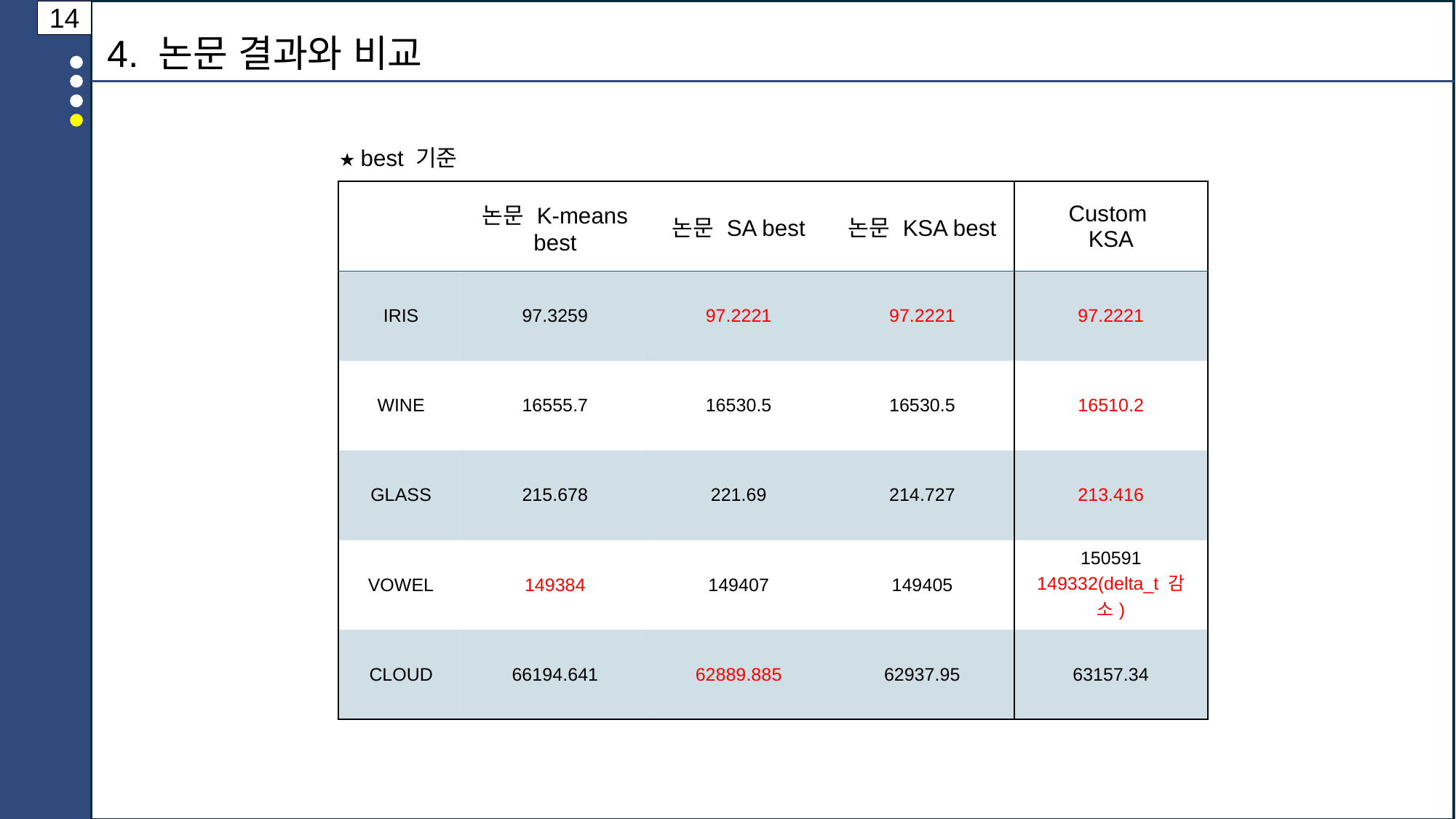

14

4. 논문 결과와 비교

★ best 기준
|  | 논문 K-means best | 논문 SA best | 논문 KSA best | Custom KSA |
| --- | --- | --- | --- | --- |
| IRIS | 97.3259 | 97.2221 | 97.2221 | 97.2221 |
| WINE | 16555.7 | 16530.5 | 16530.5 | 16510.2 |
| GLASS | 215.678 | 221.69 | 214.727 | 213.416 |
| VOWEL | 149384 | 149407 | 149405 | 150591 149332(delta\_t 감소) |
| CLOUD | 66194.641 | 62889.885 | 62937.95 | 63157.34 |